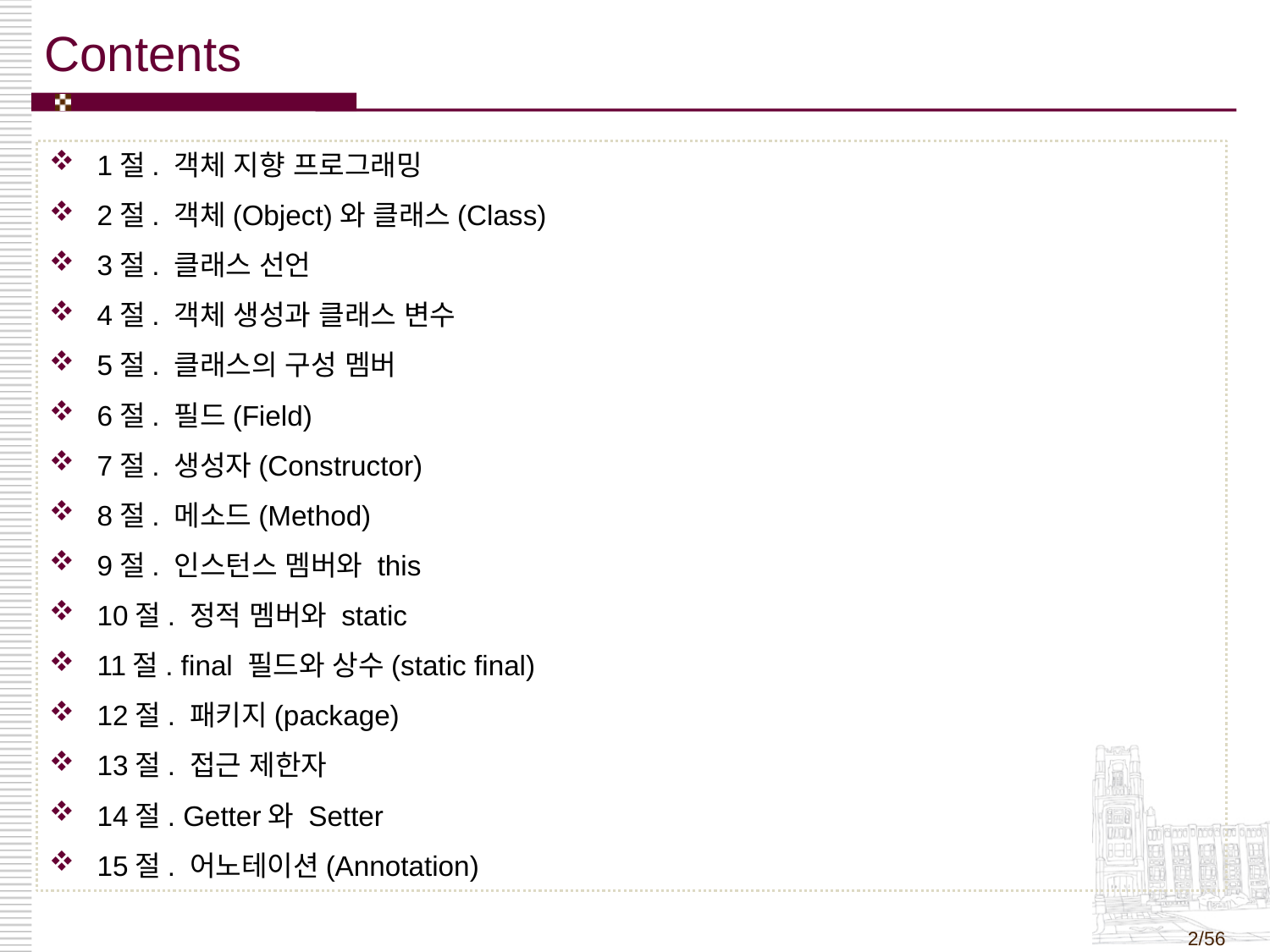

1절. 객체 지향 프로그래밍
2절. 객체(Object)와 클래스(Class)
3절. 클래스 선언
4절. 객체 생성과 클래스 변수
5절. 클래스의 구성 멤버
6절. 필드(Field)
7절. 생성자(Constructor)
8절. 메소드(Method)
9절. 인스턴스 멤버와 this
10절. 정적 멤버와 static
11절. final 필드와 상수(static final)
12절. 패키지(package)
13절. 접근 제한자
14절. Getter와 Setter
15절. 어노테이션(Annotation)